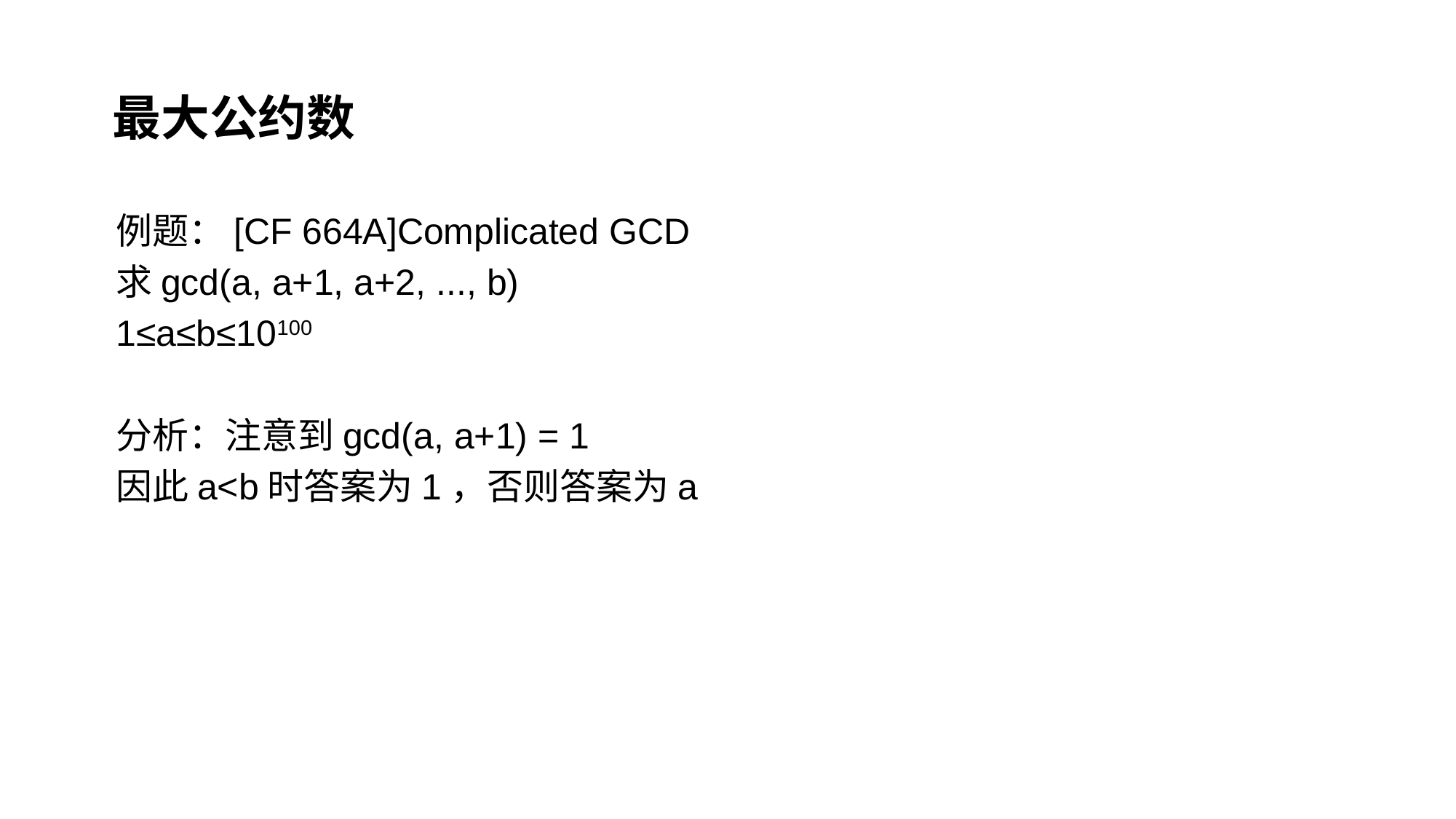

# 最大公约数
例题：[CF 664A]Complicated GCD
求gcd(a, a+1, a+2, ..., b)
1≤a≤b≤10100

分析：注意到gcd(a, a+1) = 1
因此a<b时答案为1，否则答案为a